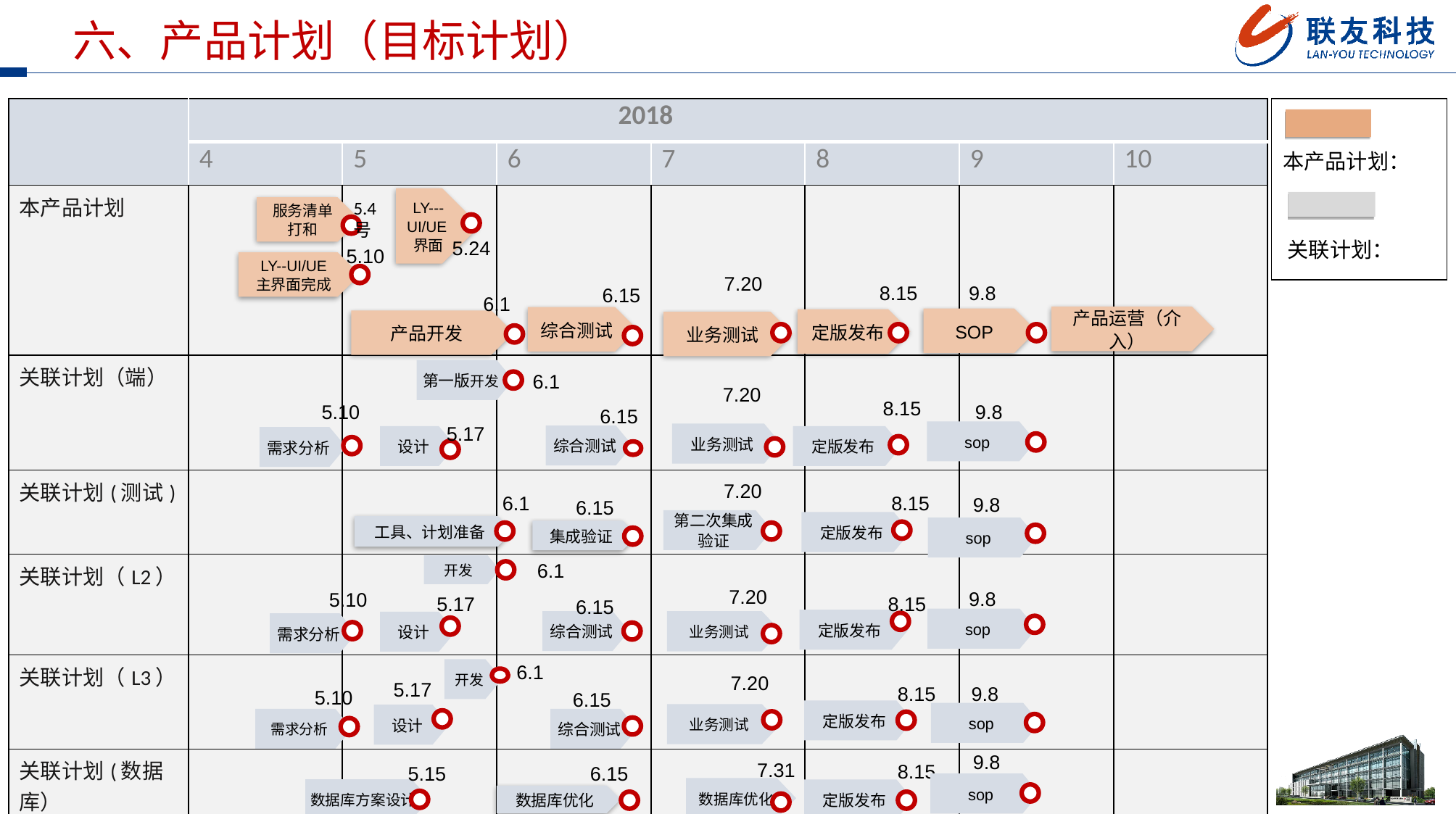

六、产品计划（目标计划）
|  | 2018 |  |  |  |  |  |  |
| --- | --- | --- | --- | --- | --- | --- | --- |
|  | 4 | 5 | 6 | 7 | 8 | 9 | 10 |
| 本产品计划 |  |  |  |  |  |  |  |
| 关联计划（端） |  |  |  |  |  |  |  |
| 关联计划(测试) |  |  |  |  |  |  |  |
| 关联计划（L2） |  |  |  |  |  |  |  |
| 关联计划（L3） |  |  |  |  |  |  |  |
| 关联计划(数据库） |  |  |  |  |  |  |  |

本产品计划：
LY---UI/UE界面
5.4号

服务清单
打和

关联计划：
5.24
5.10
LY--UI/UE
主界面完成

7.20
8.15
9.8
6.15
6.1
产品运营（介入）
综合测试
SOP
定版发布
产品开发
业务测试

第一版开发
6.1

7.20
8.15
5.10
9.8
6.15
sop
5.17
业务测试
综合测试
设计
定版发布
需求分析

7.20
8.15
6.1
9.8
6.15
第二次集成验证
定版发布
⼯具、计划准备
sop
集成验证

开发
6.1

7.20
9.8
5.10
8.15
5.17
6.15
sop
定版发布
综合测试
业务测试
设计

需求分析

开发
6.1

7.20
5.17
8.15
9.8
5.10
6.15
定版发布
sop
业务测试
设计
综合测试
需求分析

9.8
7.31
8.15
6.15
5.15
sop
数据库优化
数据库方案设计
定版发布

数据库优化